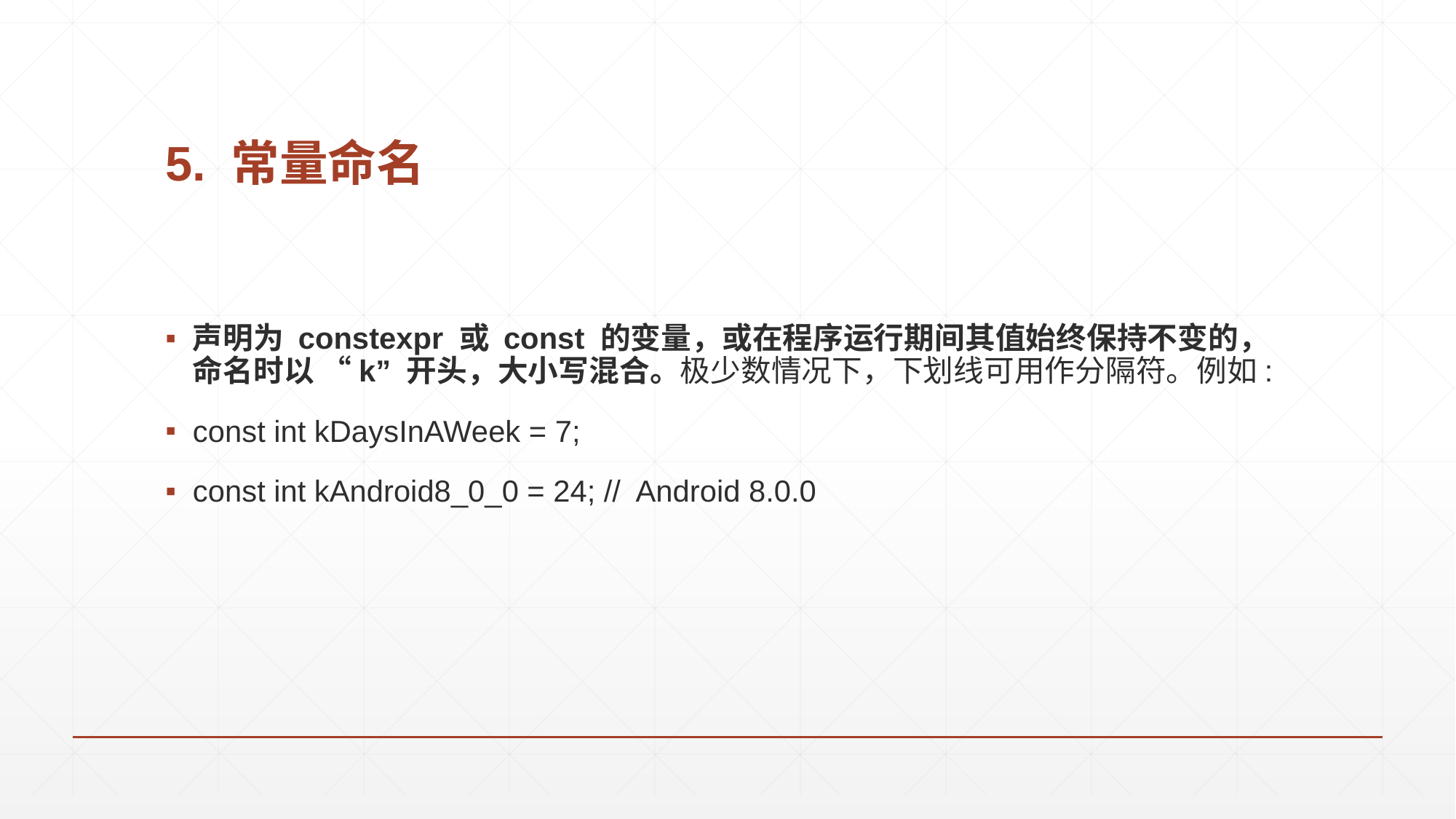

# 5. 常量命名
声明为 constexpr 或 const 的变量，或在程序运行期间其值始终保持不变的，命名时以 “k” 开头，大小写混合。极少数情况下，下划线可用作分隔符。例如:
const int kDaysInAWeek = 7;
const int kAndroid8_0_0 = 24; //  Android 8.0.0